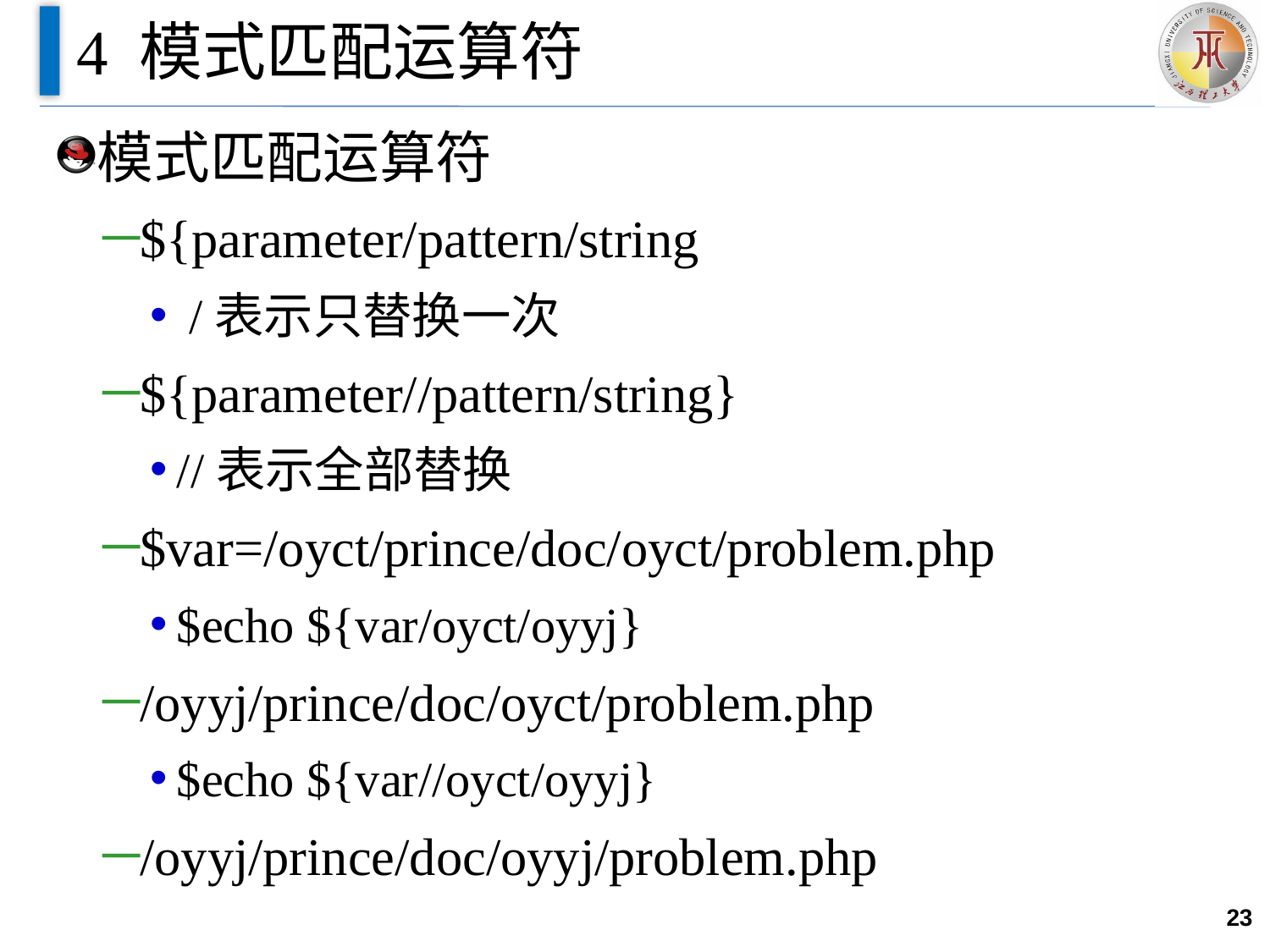

# 4 模式匹配运算符
模式匹配运算符
${parameter/pattern/string
 /表示只替换一次
${parameter//pattern/string}
//表示全部替换
$var=/oyct/prince/doc/oyct/problem.php
$echo ${var/oyct/oyyj}
/oyyj/prince/doc/oyct/problem.php
$echo ${var//oyct/oyyj}
/oyyj/prince/doc/oyyj/problem.php
23